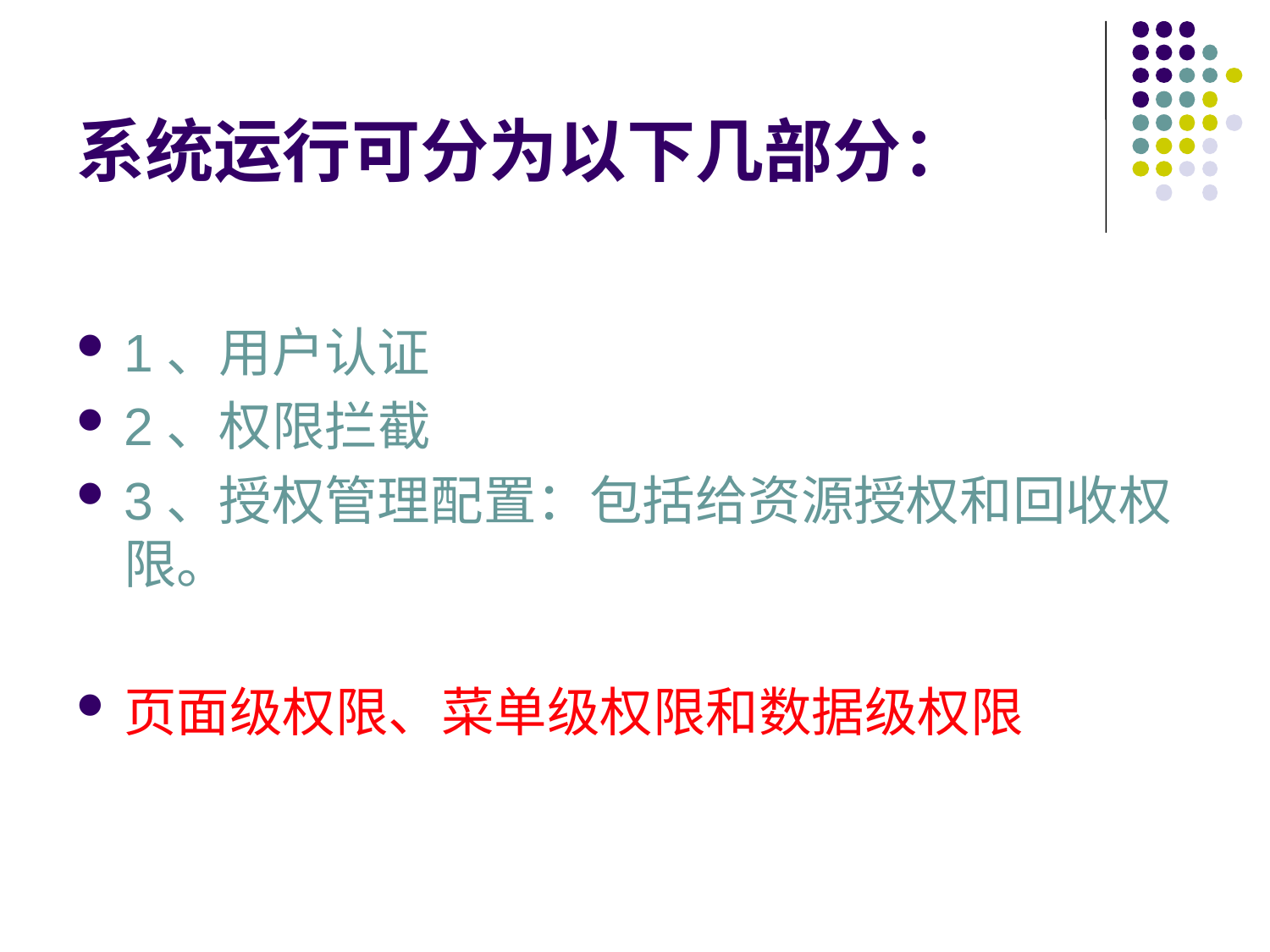

# 系统运行可分为以下几部分：

1、用户认证
2、权限拦截
3、授权管理配置：包括给资源授权和回收权限。

页面级权限、菜单级权限和数据级权限